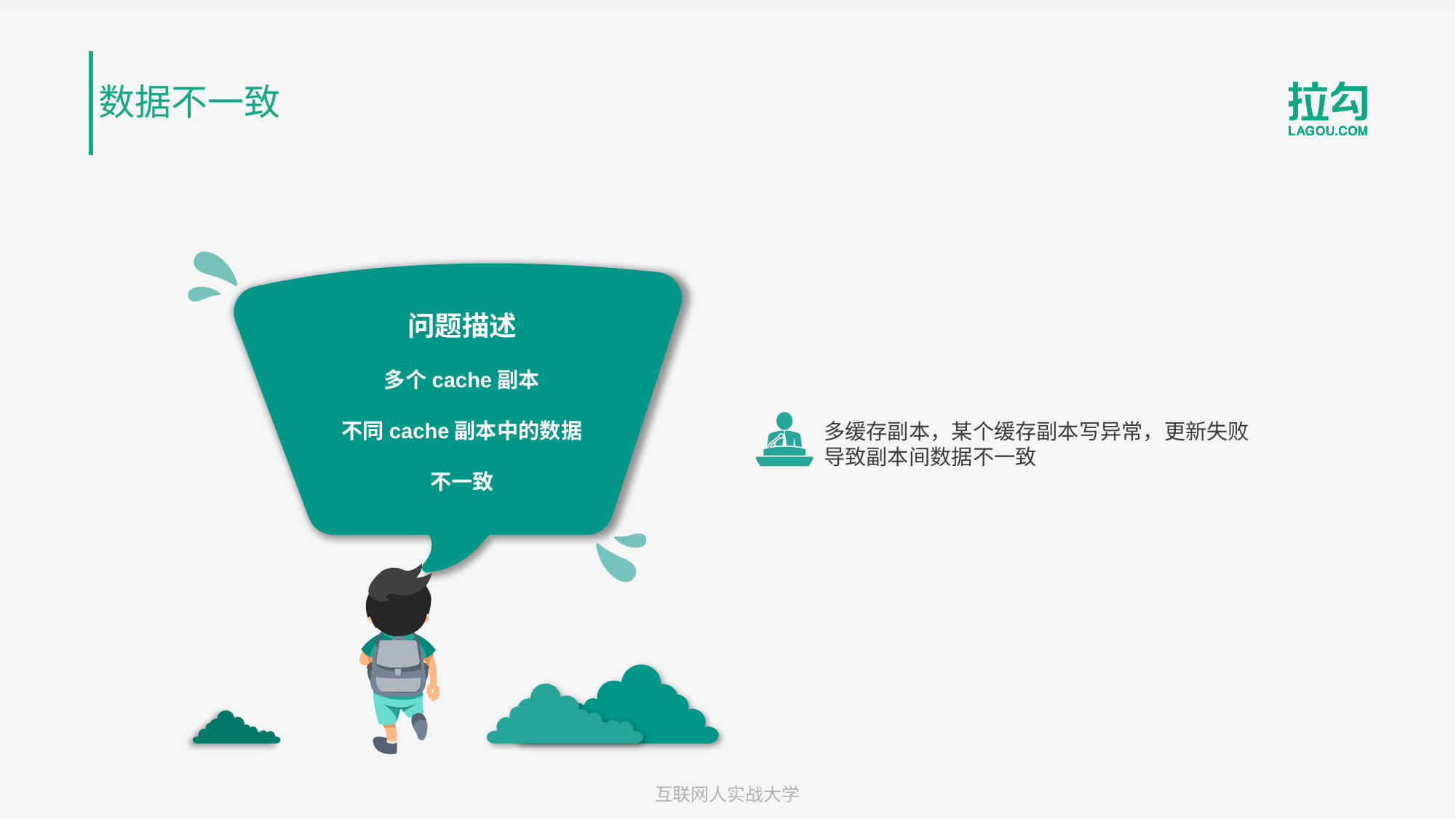

数据不一致

问题描述
多个cache副本
不同cache副本中的数据
不一致

多缓存副本，某个缓存副本写异常，更新失败
导致副本间数据不一致